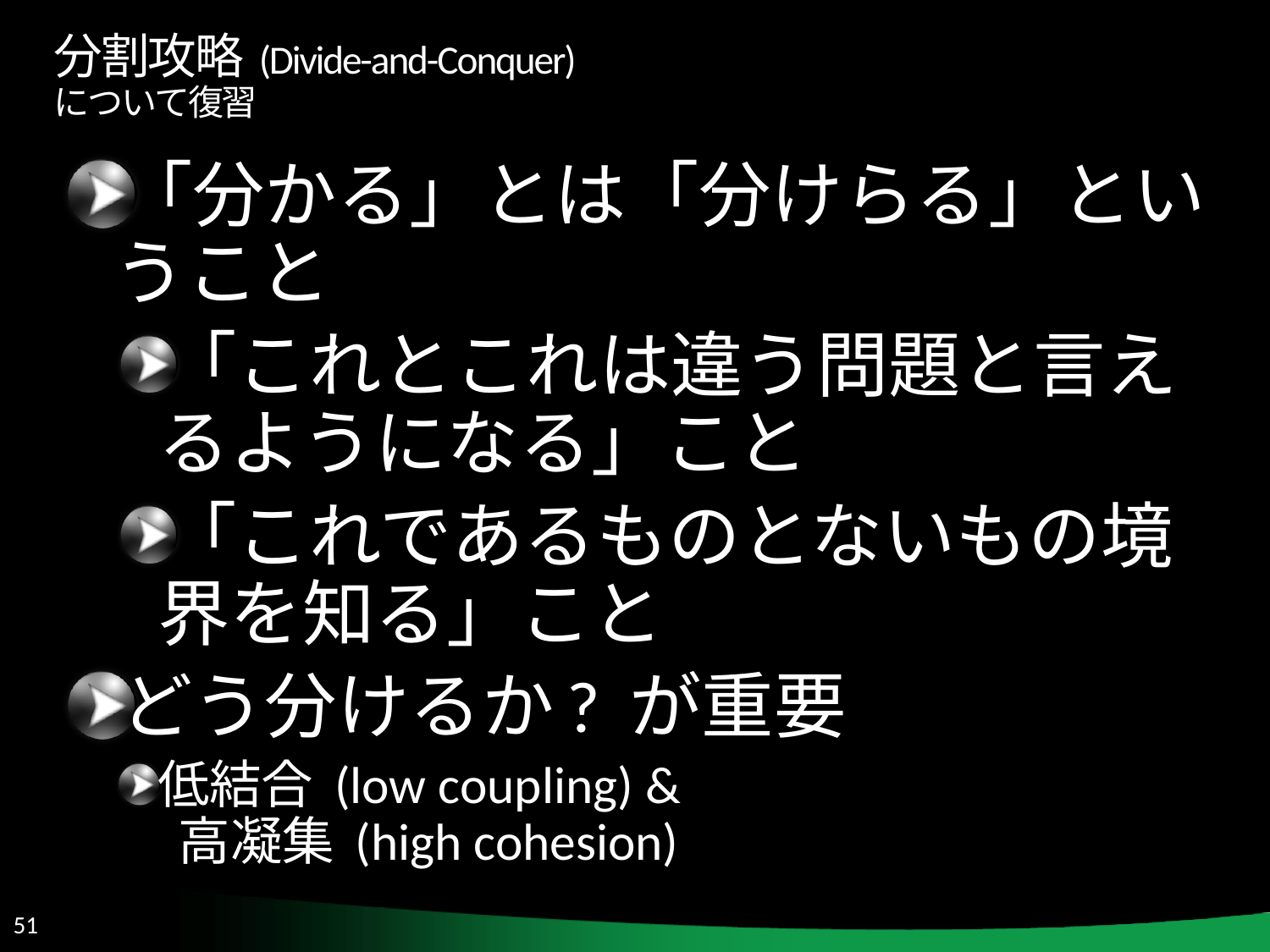

# 分割攻略 (Divide-and-Conquer) について復習
「分かる」とは「分けらる」ということ
「これとこれは違う問題と言えるようになる」こと
「これであるものとないもの境界を知る」こと
どう分けるか? が重要
低結合 (low coupling) &
 高凝集 (high cohesion)